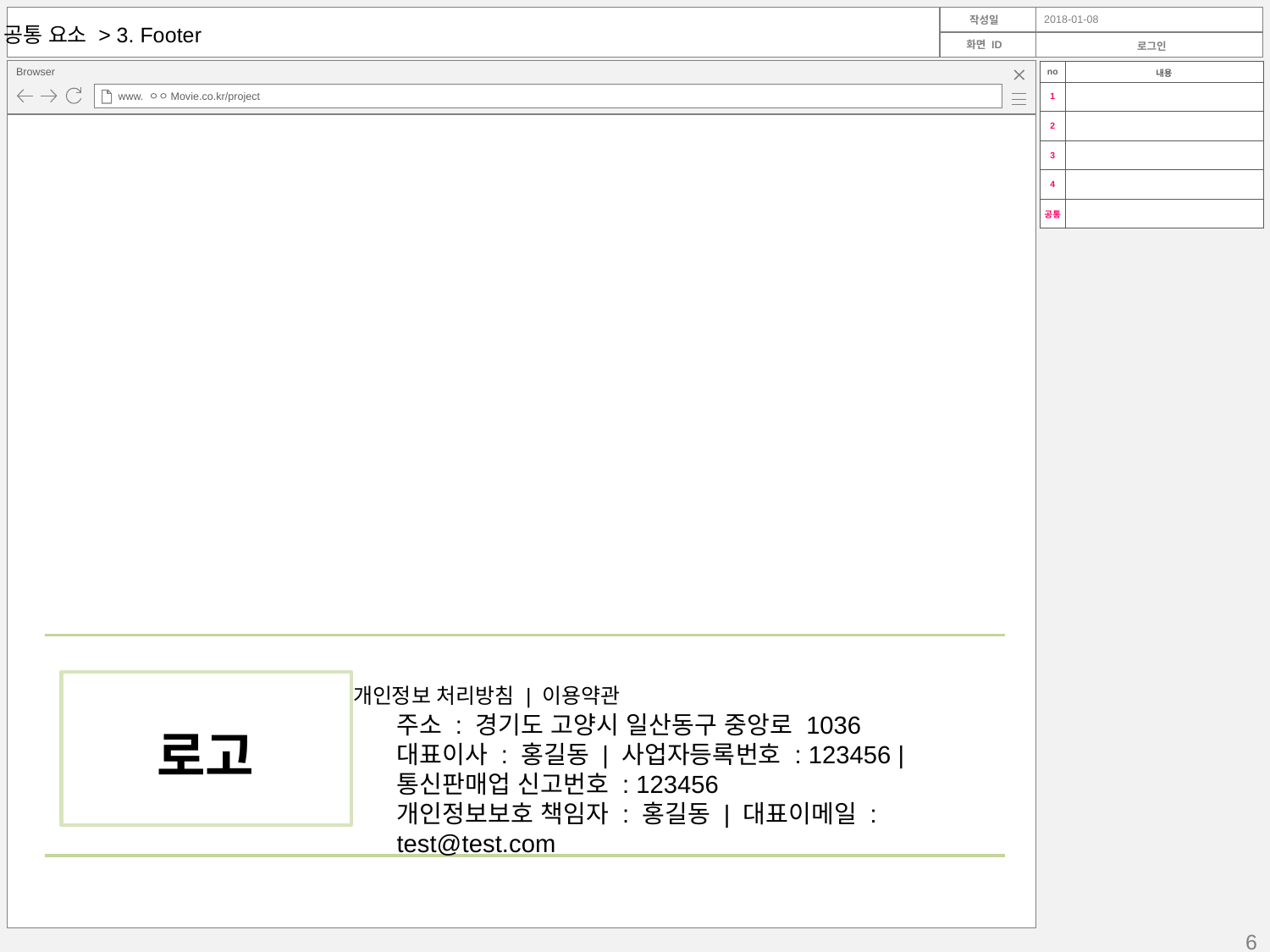

2018-01-08
공통 요소 > 3. Footer
로그인
| no | 내용 |
| --- | --- |
| 1 |  |
| 2 |  |
| 3 |  |
| 4 |  |
| 공통 |  |

개인정보 처리방침 | 이용약관
주소 : 경기도 고양시 일산동구 중앙로 1036
대표이사 : 홍길동 | 사업자등록번호 : 123456 | 통신판매업 신고번호 : 123456
개인정보보호 책임자 : 홍길동 | 대표이메일 : test@test.com
로고
6